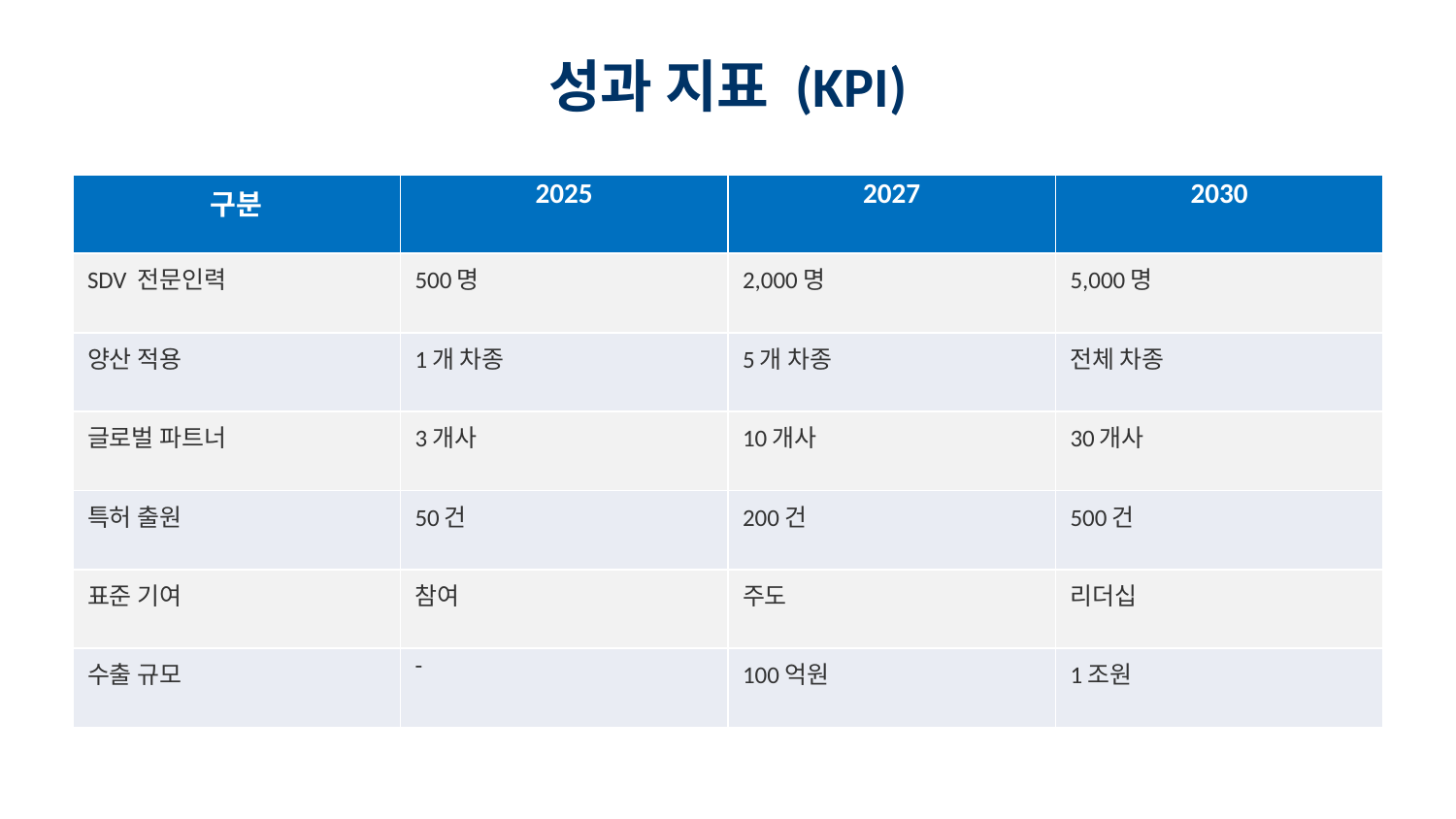

성과 지표 (KPI)
#
| 구분 | 2025 | 2027 | 2030 |
| --- | --- | --- | --- |
| SDV 전문인력 | 500명 | 2,000명 | 5,000명 |
| 양산 적용 | 1개 차종 | 5개 차종 | 전체 차종 |
| 글로벌 파트너 | 3개사 | 10개사 | 30개사 |
| 특허 출원 | 50건 | 200건 | 500건 |
| 표준 기여 | 참여 | 주도 | 리더십 |
| 수출 규모 | - | 100억원 | 1조원 |